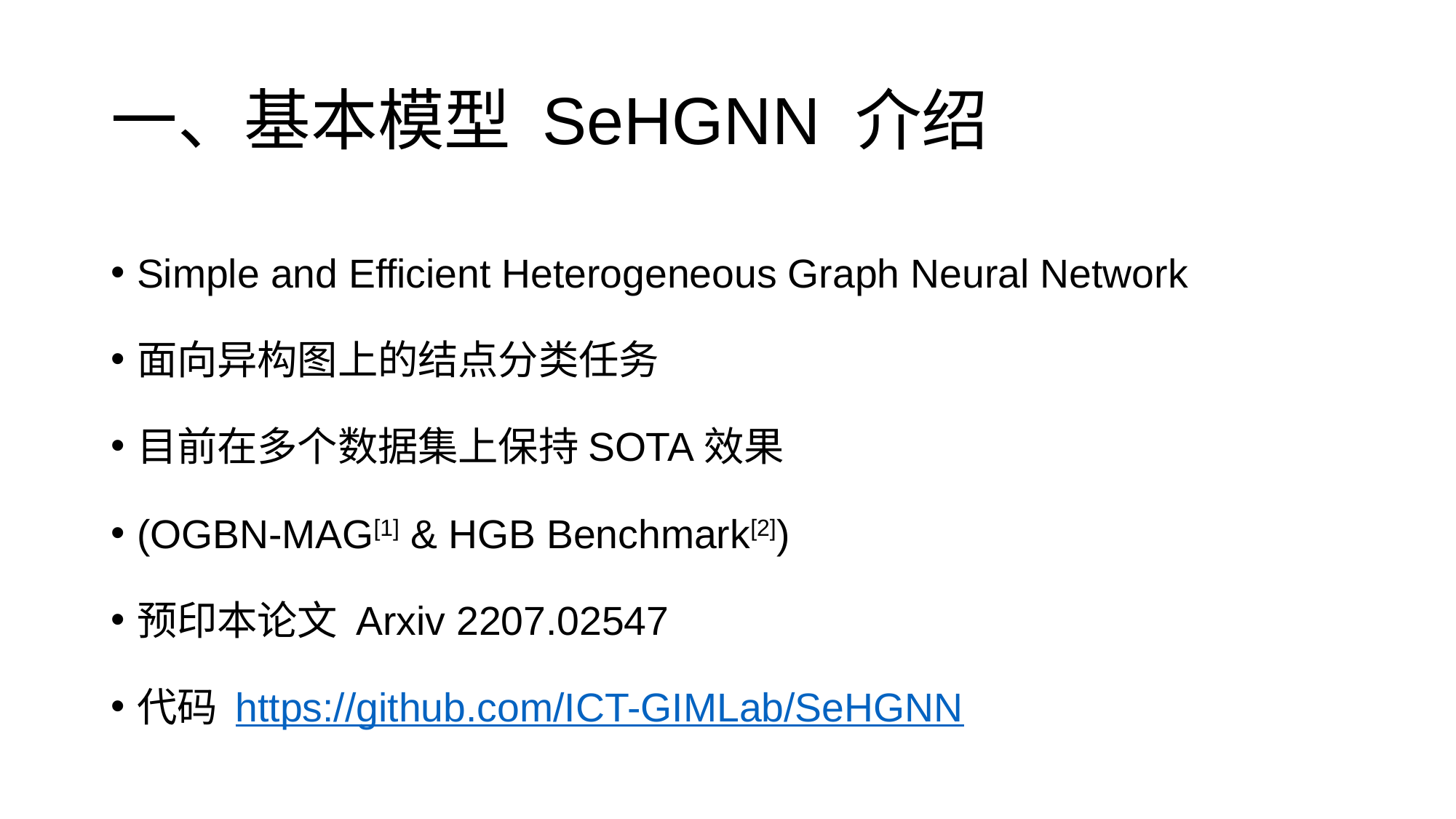

# 一、基本模型 SeHGNN 介绍
Simple and Efficient Heterogeneous Graph Neural Network
面向异构图上的结点分类任务
目前在多个数据集上保持SOTA效果
(OGBN-MAG[1] & HGB Benchmark[2])
预印本论文 Arxiv 2207.02547
代码 https://github.com/ICT-GIMLab/SeHGNN